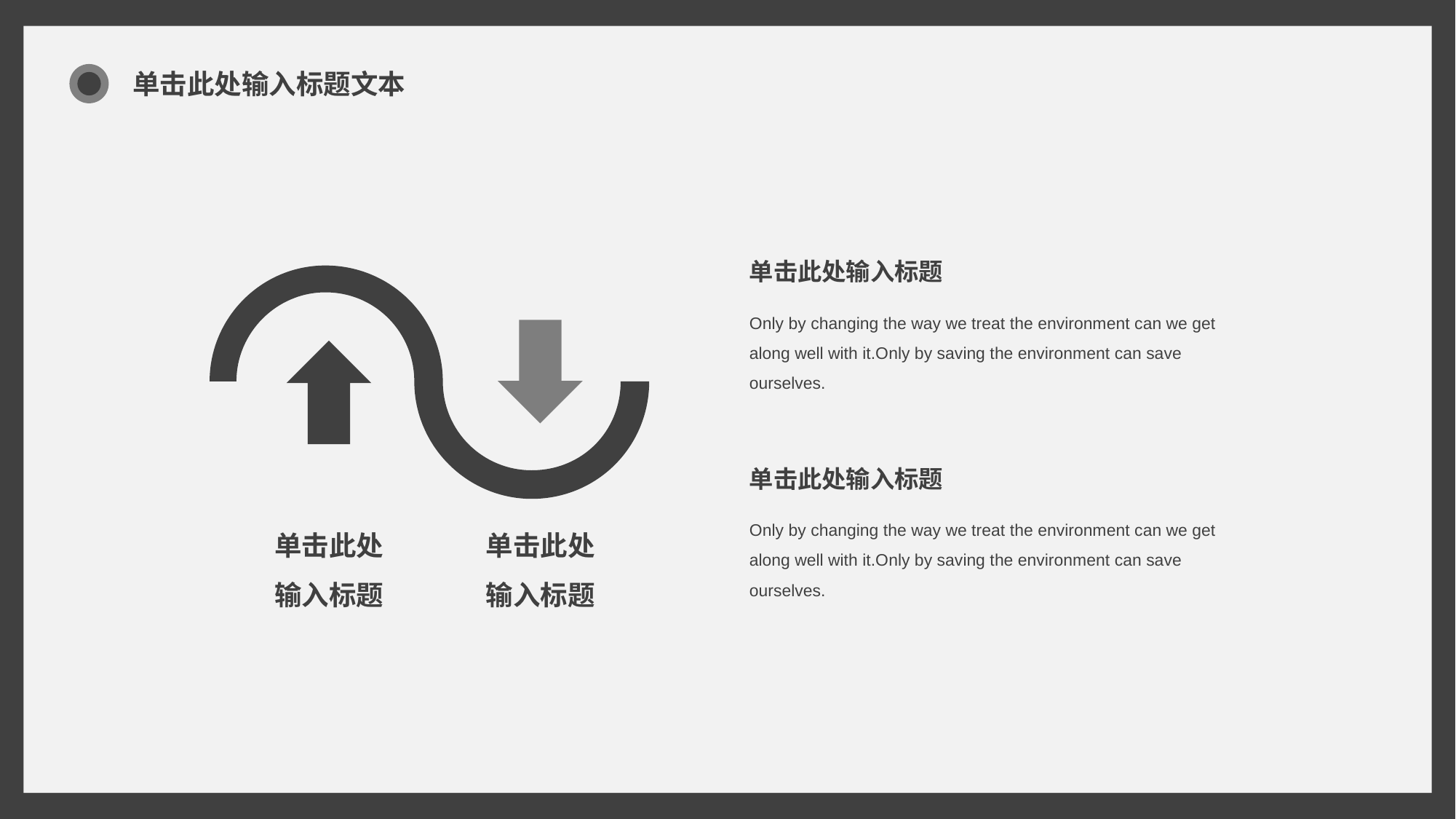

单击此处输入标题文本
单击此处输入标题

Only by changing the way we treat the environment can we get along well with it.Only by saving the environment can save ourselves.

单击此处输入标题
Only by changing the way we treat the environment can we get along well with it.Only by saving the environment can save ourselves.
单击此处
输入标题
单击此处
输入标题